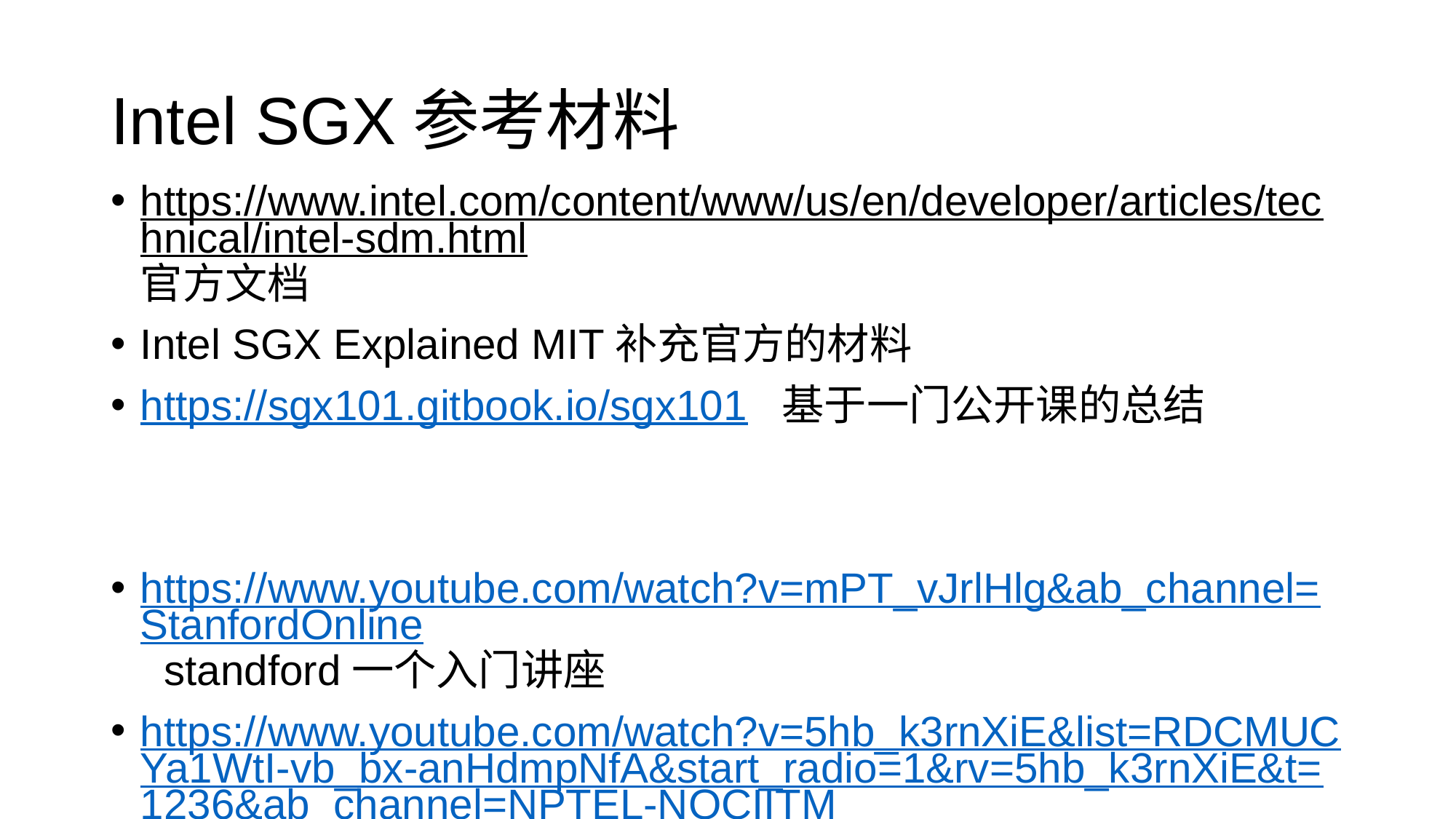

# Intel SGX参考材料
https://www.intel.com/content/www/us/en/developer/articles/technical/intel-sdm.html官方文档
Intel SGX Explained MIT补充官方的材料
https://sgx101.gitbook.io/sgx101  基于一门公开课的总结

https://www.youtube.com/watch?v=mPT_vJrlHlg&ab_channel=StanfordOnline  standford一个入门讲座
https://www.youtube.com/watch?v=5hb_k3rnXiE&list=RDCMUCYa1WtI-vb_bx-anHdmpNfA&start_radio=1&rv=5hb_k3rnXiE&t=1236&ab_channel=NPTEL-NOCIITM一门公开课，有补充文档缺失的细节